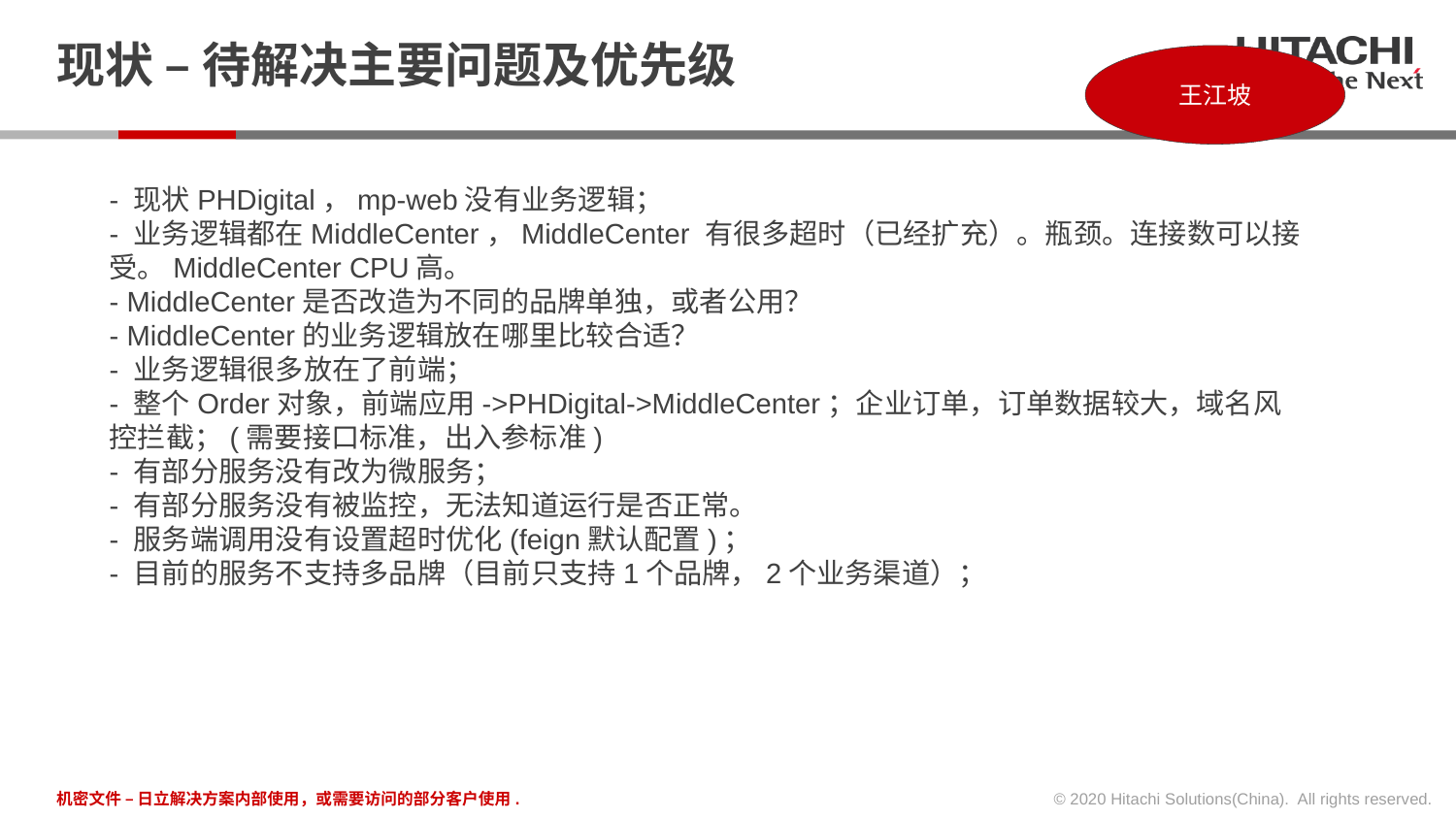

# 现状 – 待解决主要问题及优先级
王江坡
- 现状PHDigital，mp-web没有业务逻辑；
- 业务逻辑都在MiddleCenter，MiddleCenter 有很多超时（已经扩充）。瓶颈。连接数可以接受。MiddleCenter CPU高。
- MiddleCenter是否改造为不同的品牌单独，或者公用？
- MiddleCenter的业务逻辑放在哪里比较合适？
- 业务逻辑很多放在了前端；
- 整个Order对象，前端应用->PHDigital->MiddleCenter；企业订单，订单数据较大，域名风控拦截；(需要接口标准，出入参标准)
- 有部分服务没有改为微服务；
- 有部分服务没有被监控，无法知道运行是否正常。
- 服务端调用没有设置超时优化(feign默认配置)；
- 目前的服务不支持多品牌（目前只支持1个品牌，2个业务渠道）；